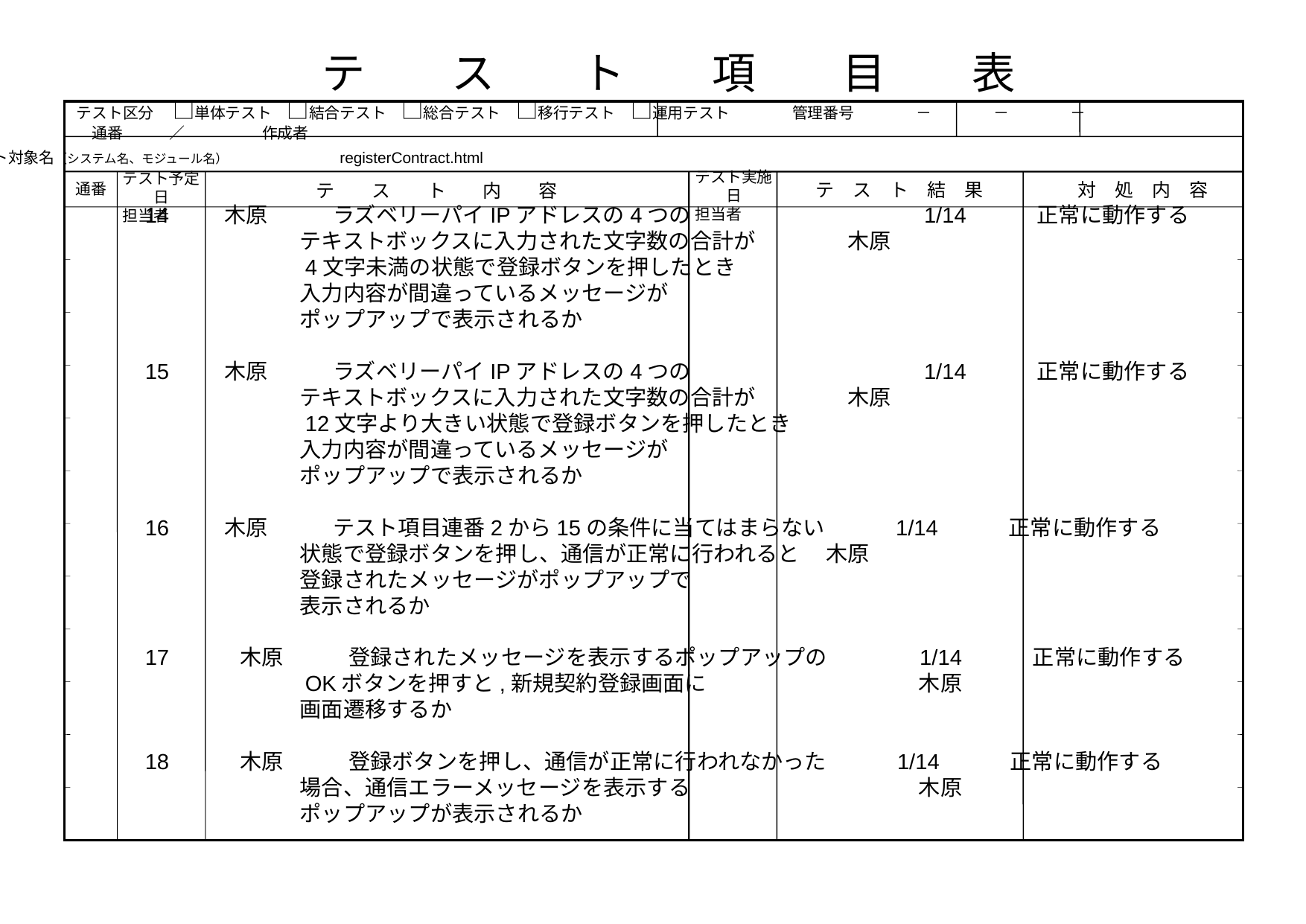

テ　　ス　　ト　　項　　目　　表
テスト区分　 □単体テスト　□結合テスト　□総合テスト　□移行テスト　□運用テスト　　         管理番号　　　　－　　　　－　　　　－　　　　　　通番　　　／　　　　　作成者

テスト対象名（システム名、モジュール名）　　　　　　　registerContract.html
テスト実施日
担当者
テスト予定日
担当者

テ　ス　ト　結　果
対　処　内　容
通番
テ　　ス　　ト　　内　　容
　14 　　木原　　　ラズベリーパイIPアドレスの4つの	　　　　　　1/14　　　正常に動作する
	　　　 テキストボックスに入力された文字数の合計が　　　　 木原
	　　　 4文字未満の状態で登録ボタンを押したとき
	　　　 入力内容が間違っているメッセージが
	　　　 ポップアップで表示されるか

　15 　　木原　　　ラズベリーパイIPアドレスの4つの	　　　　　　1/14　　　正常に動作する
	　　　 テキストボックスに入力された文字数の合計が　　　　 木原
	　　　 12文字より大きい状態で登録ボタンを押したとき
	　　　 入力内容が間違っているメッセージが
	　　　 ポップアップで表示されるか

　16 　　木原　　　テスト項目連番2から15の条件に当てはまらない　　　1/14　　　正常に動作する
	　　　 状態で登録ボタンを押し、通信が正常に行われると 　木原
	　　　 登録されたメッセージがポップアップで
	　　　 表示されるか

　17　　　木原　　　登録されたメッセージを表示するポップアップの　　　　1/14　　　正常に動作する
	　　　 OKボタンを押すと,新規契約登録画面に	　　　　　　木原
	　　　 画面遷移するか

　18　　　木原　　　登録ボタンを押し、通信が正常に行われなかった　　　1/14　　　正常に動作する
	　　　 場合、通信エラーメッセージを表示する	　　　　　　木原
	　　　 ポップアップが表示されるか